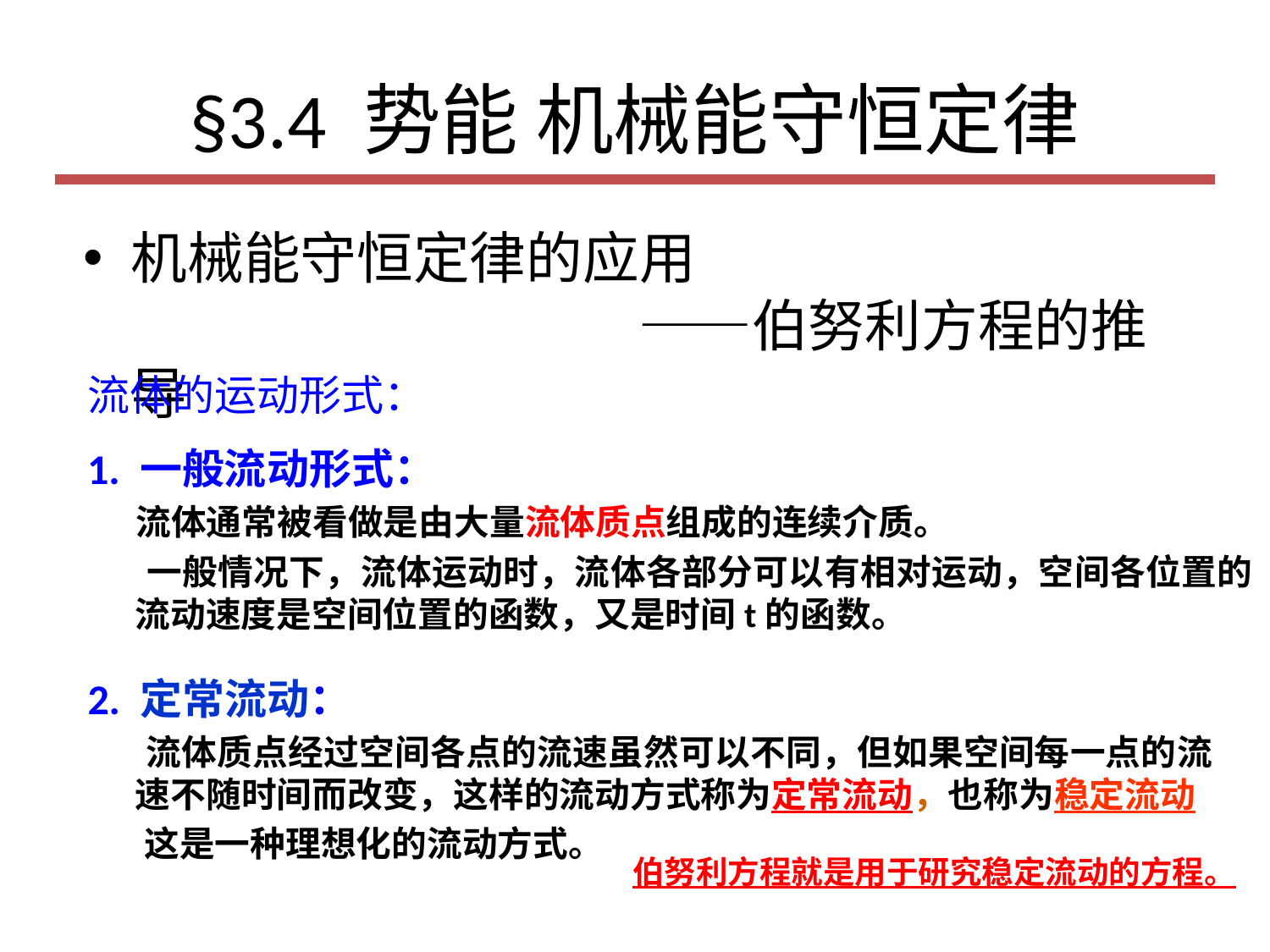

# §3.4 势能 机械能守恒定律
机械能守恒定律的应用
                                        ——伯努利方程的推导
流体的运动形式：
1. 一般流动形式：
     流体通常被看做是由大量流体质点组成的连续介质。
      一般情况下，流体运动时，流体各部分可以有相对运动，空间各位置的流动速度是空间位置的函数，又是时间t的函数。
2. 定常流动：
      流体质点经过空间各点的流速虽然可以不同，但如果空间每一点的流速不随时间而改变，这样的流动方式称为定常流动，也称为稳定流动
      这是一种理想化的流动方式。
伯努利方程就是用于研究稳定流动的方程。